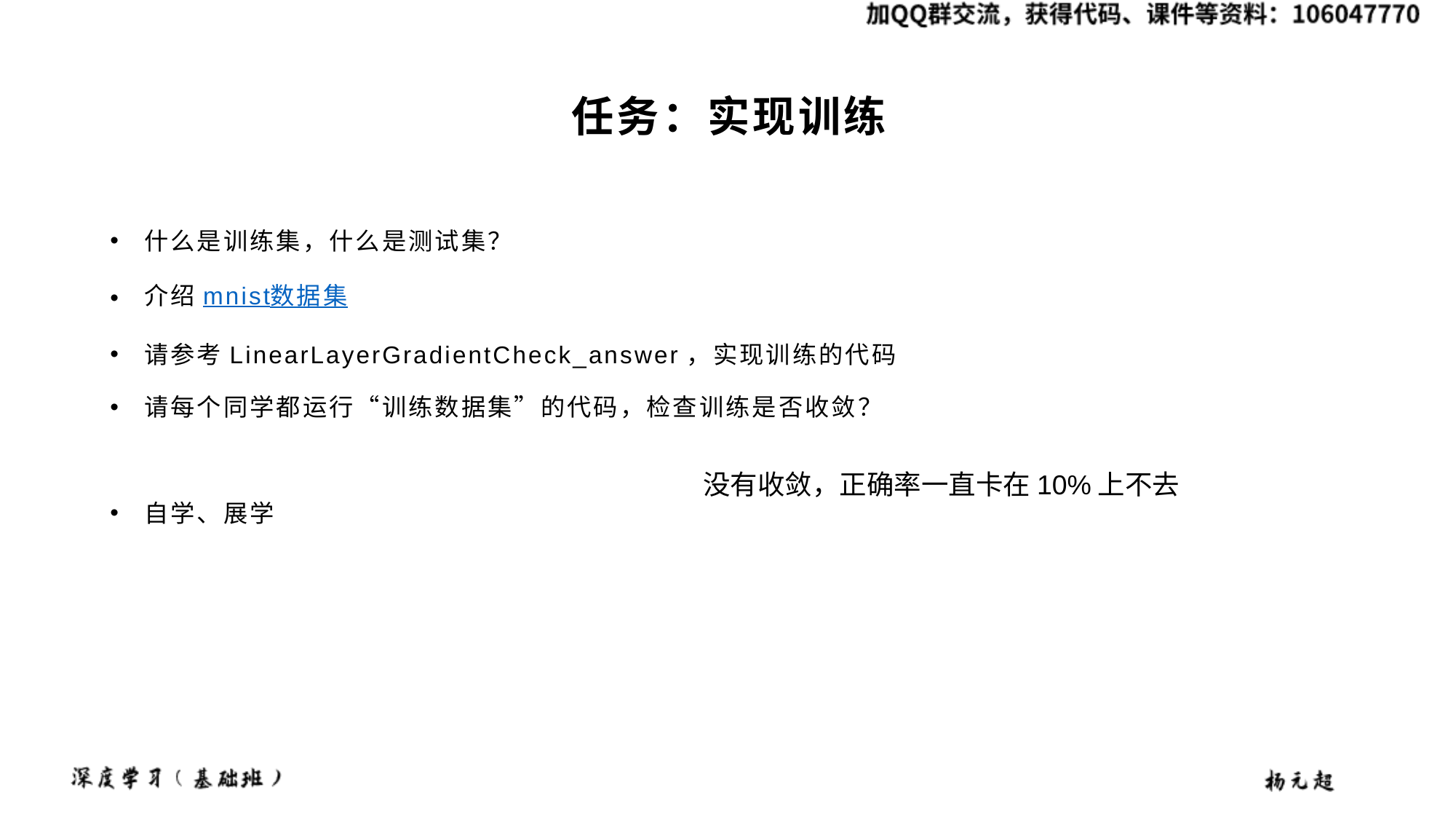

# 任务：实现训练
什么是训练集，什么是测试集？
介绍mnist数据集
请参考LinearLayerGradientCheck_answer，实现训练的代码
请每个同学都运行“训练数据集”的代码，检查训练是否收敛？

自学、展学

没有收敛，正确率一直卡在10%上不去